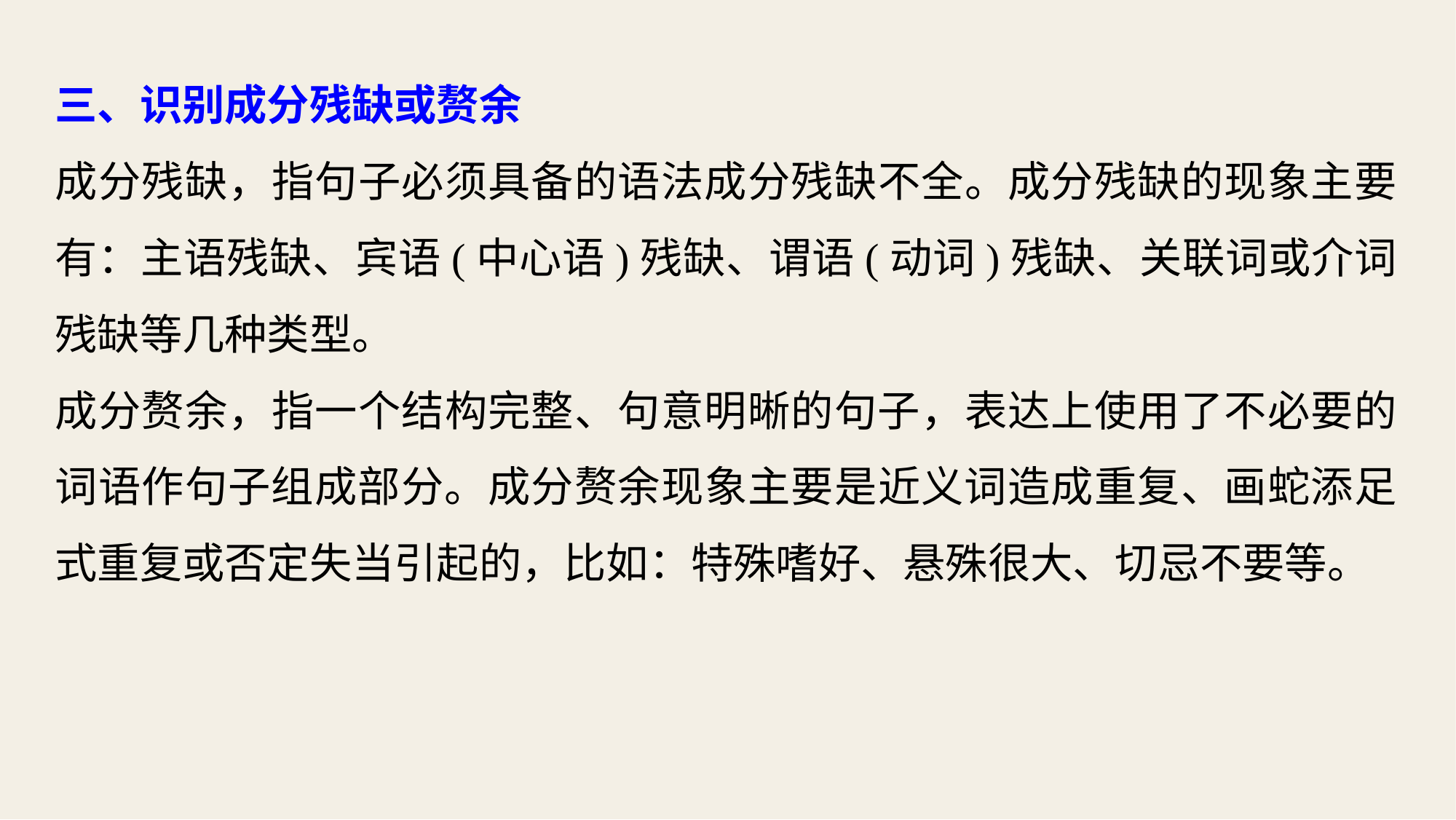

三、识别成分残缺或赘余
成分残缺，指句子必须具备的语法成分残缺不全。成分残缺的现象主要有：主语残缺、宾语(中心语)残缺、谓语(动词)残缺、关联词或介词残缺等几种类型。
成分赘余，指一个结构完整、句意明晰的句子，表达上使用了不必要的词语作句子组成部分。成分赘余现象主要是近义词造成重复、画蛇添足式重复或否定失当引起的，比如：特殊嗜好、悬殊很大、切忌不要等。